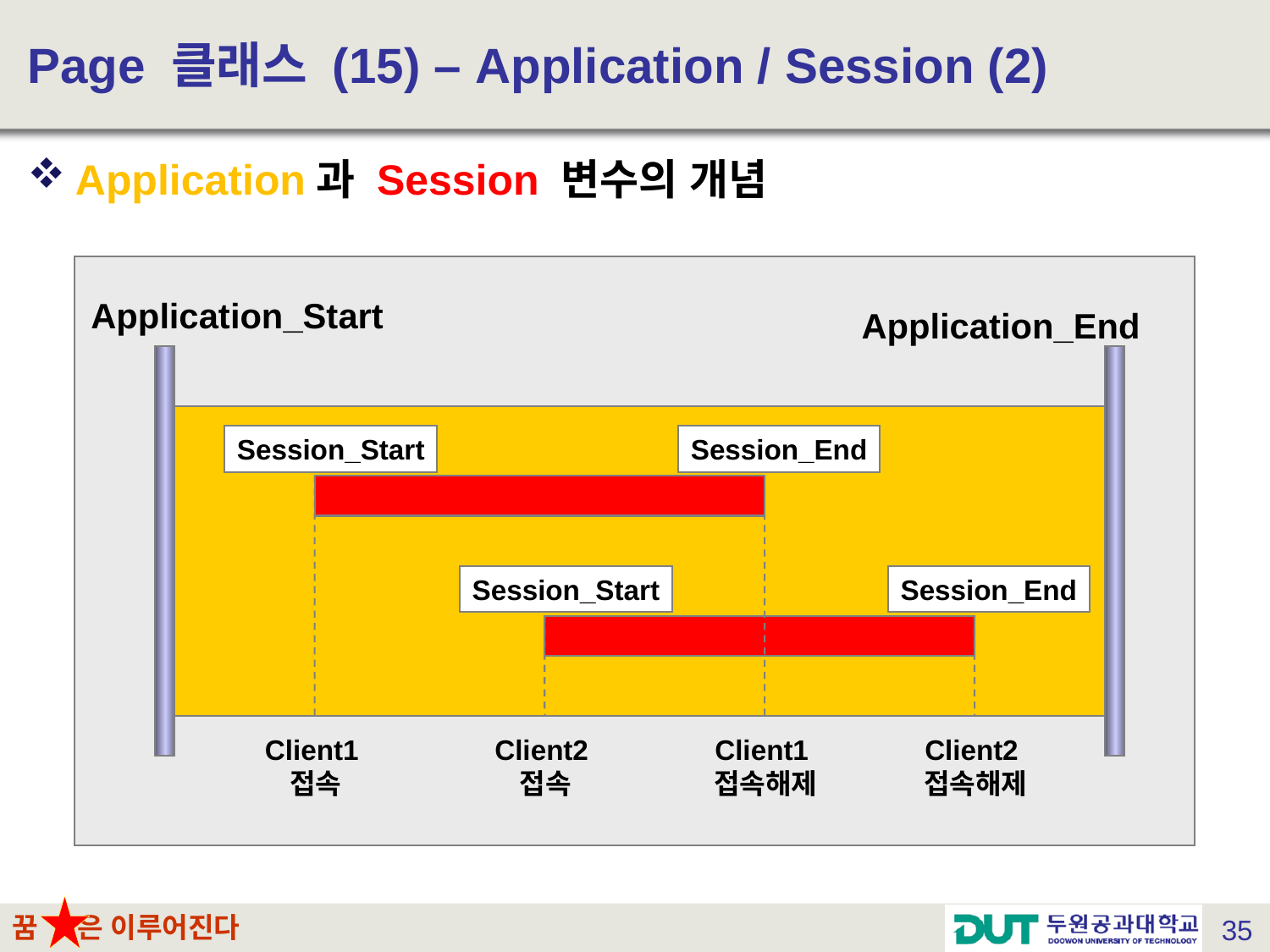

# Page 클래스 (15) – Application / Session (2)
Application과 Session 변수의 개념

Application_Start
Application_End

Session_Start
Session_End

Session_Start
Session_End

Client1
접속
Client2
접속
Client1
접속해제
Client2
접속해제